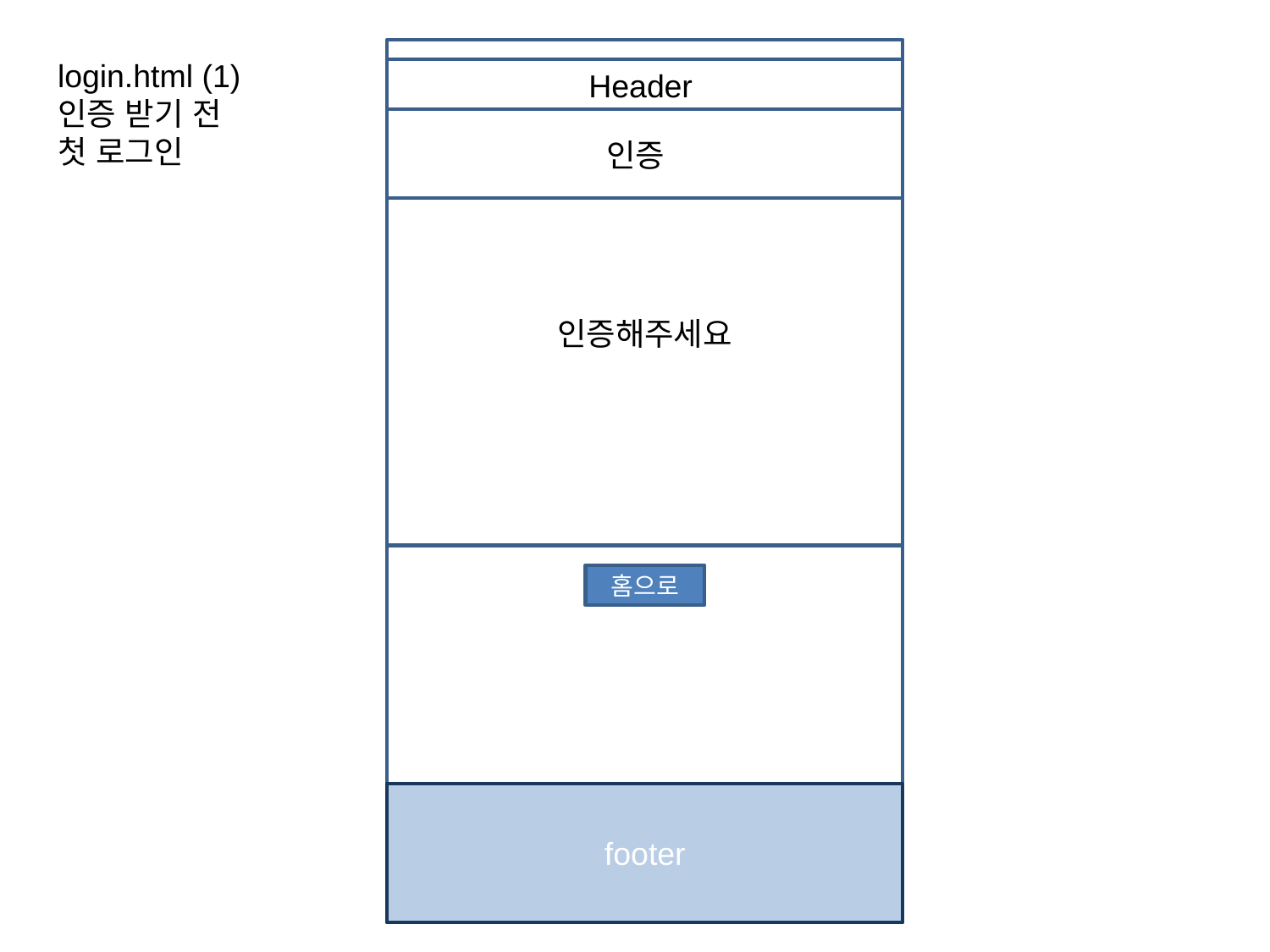

login.html (1)
인증 받기 전
첫 로그인

Header
인증

인증해주세요
홈으로
footer